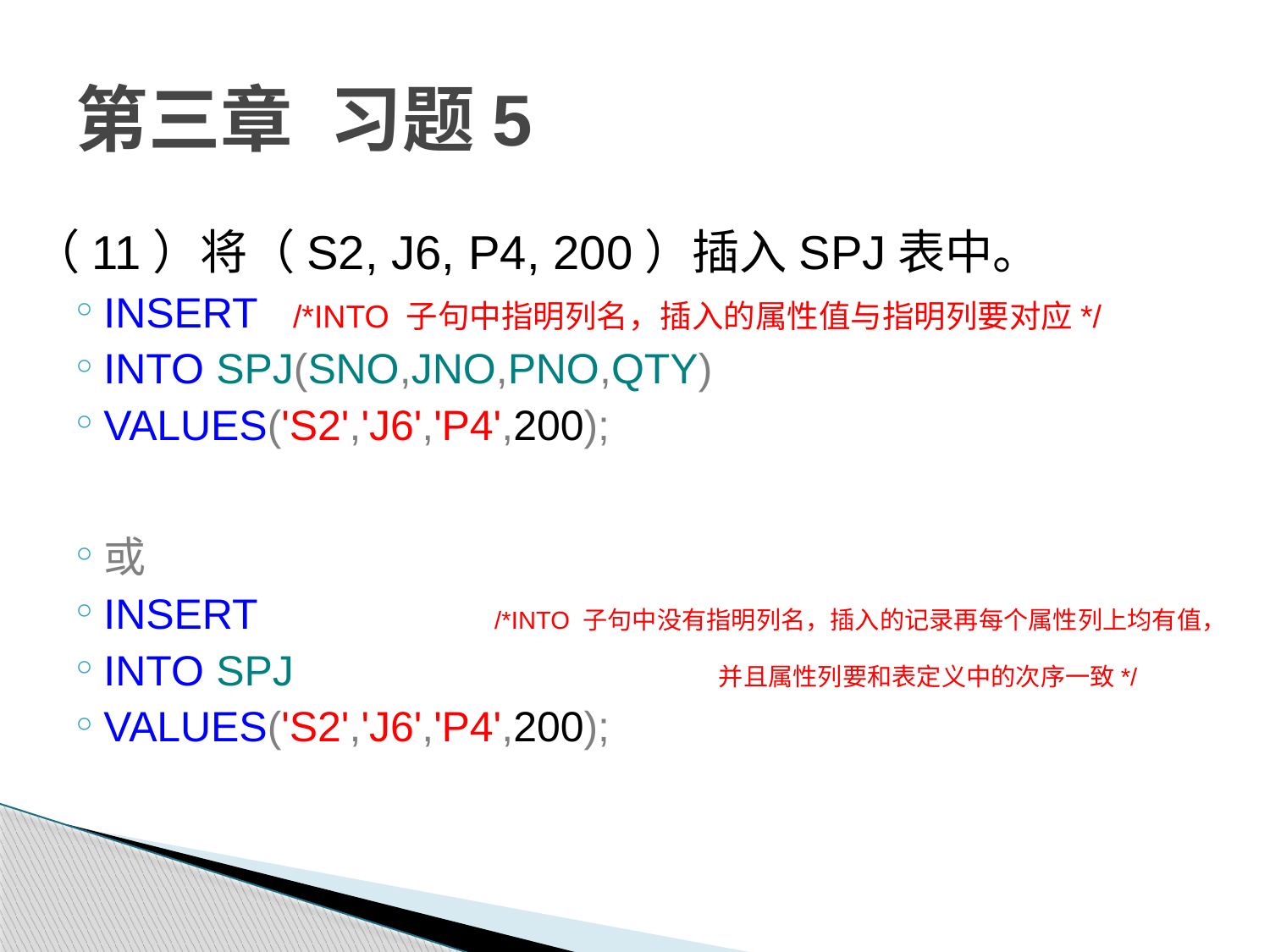

# 第三章	习题5
（11）将（S2, J6, P4, 200）插入SPJ表中。
INSERT   /*INTO 子句中指明列名，插入的属性值与指明列要对应*/
INTO SPJ(SNO,JNO,PNO,QTY)
VALUES('S2','J6','P4',200);

或
INSERT                    /*INTO 子句中没有指明列名，插入的记录再每个属性列上均有值，
INTO SPJ                                   并且属性列要和表定义中的次序一致*/
VALUES('S2','J6','P4',200);